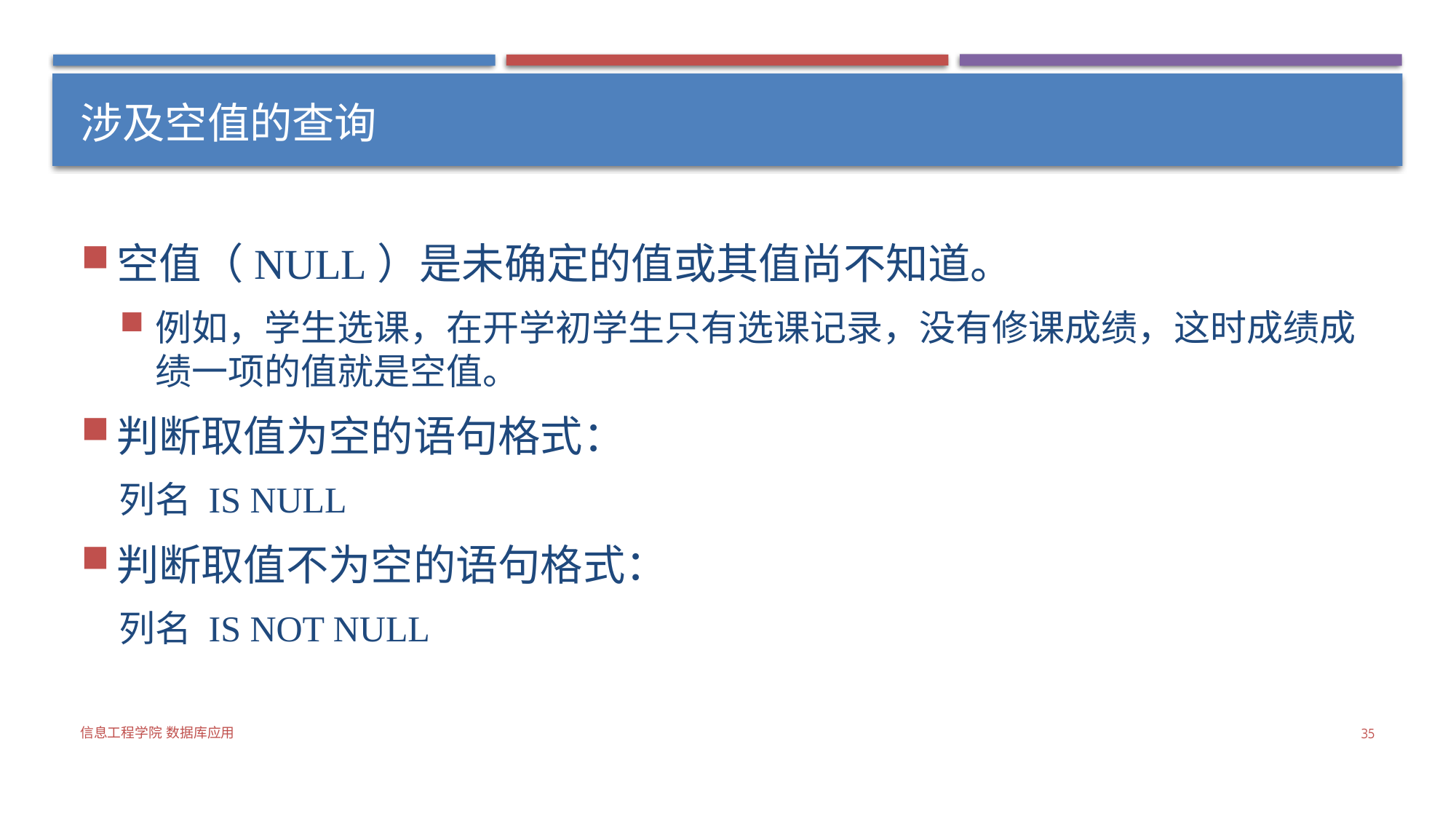

# 涉及空值的查询
空值（NULL）是未确定的值或其值尚不知道。
例如，学生选课，在开学初学生只有选课记录，没有修课成绩，这时成绩成绩一项的值就是空值。
判断取值为空的语句格式：
列名 IS NULL
判断取值不为空的语句格式：
列名 IS NOT NULL
信息工程学院 数据库应用
35